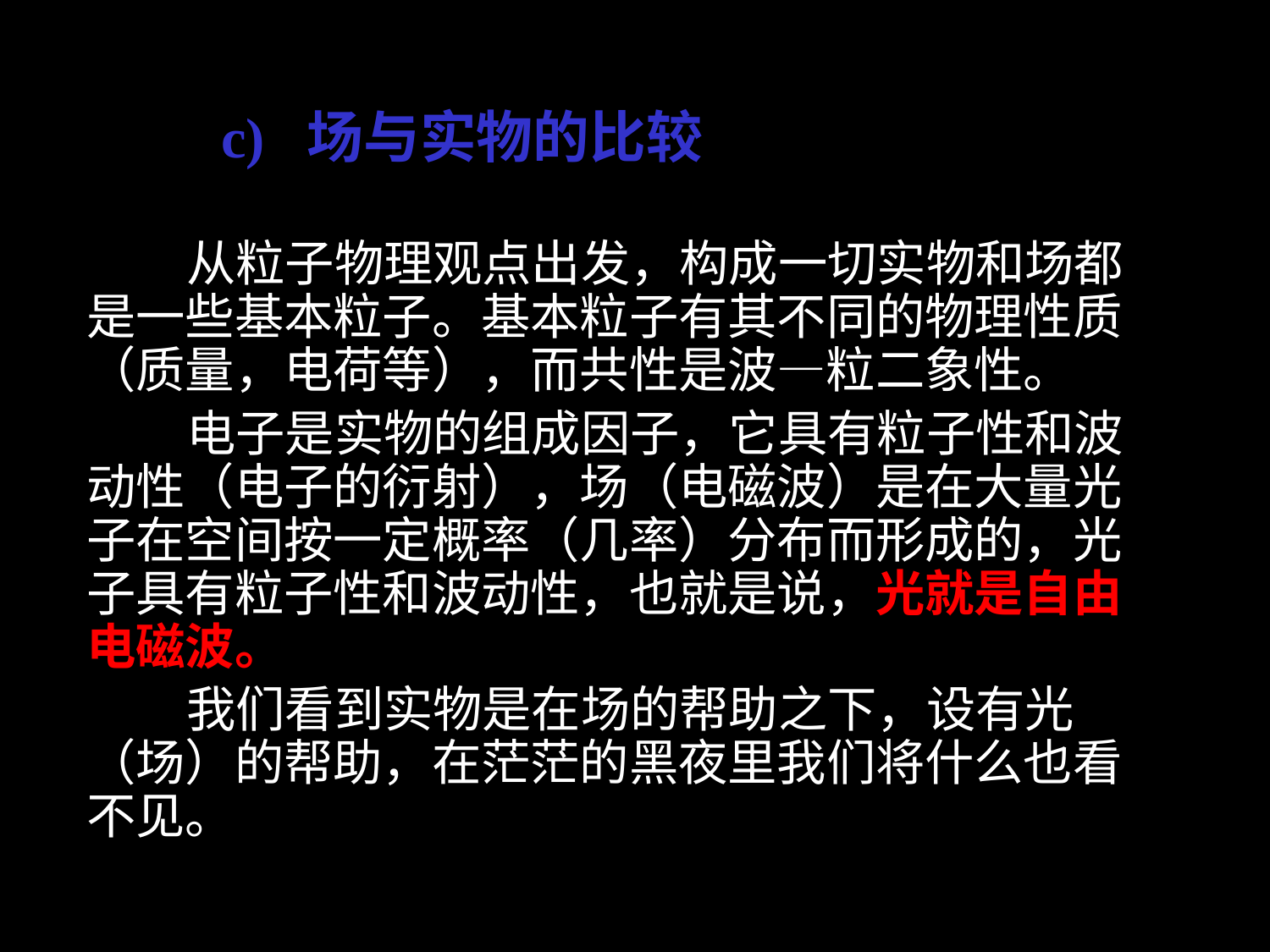

c)  场与实物的比较
        从粒子物理观点出发，构成一切实物和场都是一些基本粒子。基本粒子有其不同的物理性质（质量，电荷等），而共性是波—粒二象性。
        电子是实物的组成因子，它具有粒子性和波动性（电子的衍射），场（电磁波）是在大量光子在空间按一定概率（几率）分布而形成的，光子具有粒子性和波动性，也就是说，光就是自由电磁波。
        我们看到实物是在场的帮助之下，设有光（场）的帮助，在茫茫的黑夜里我们将什么也看不见。